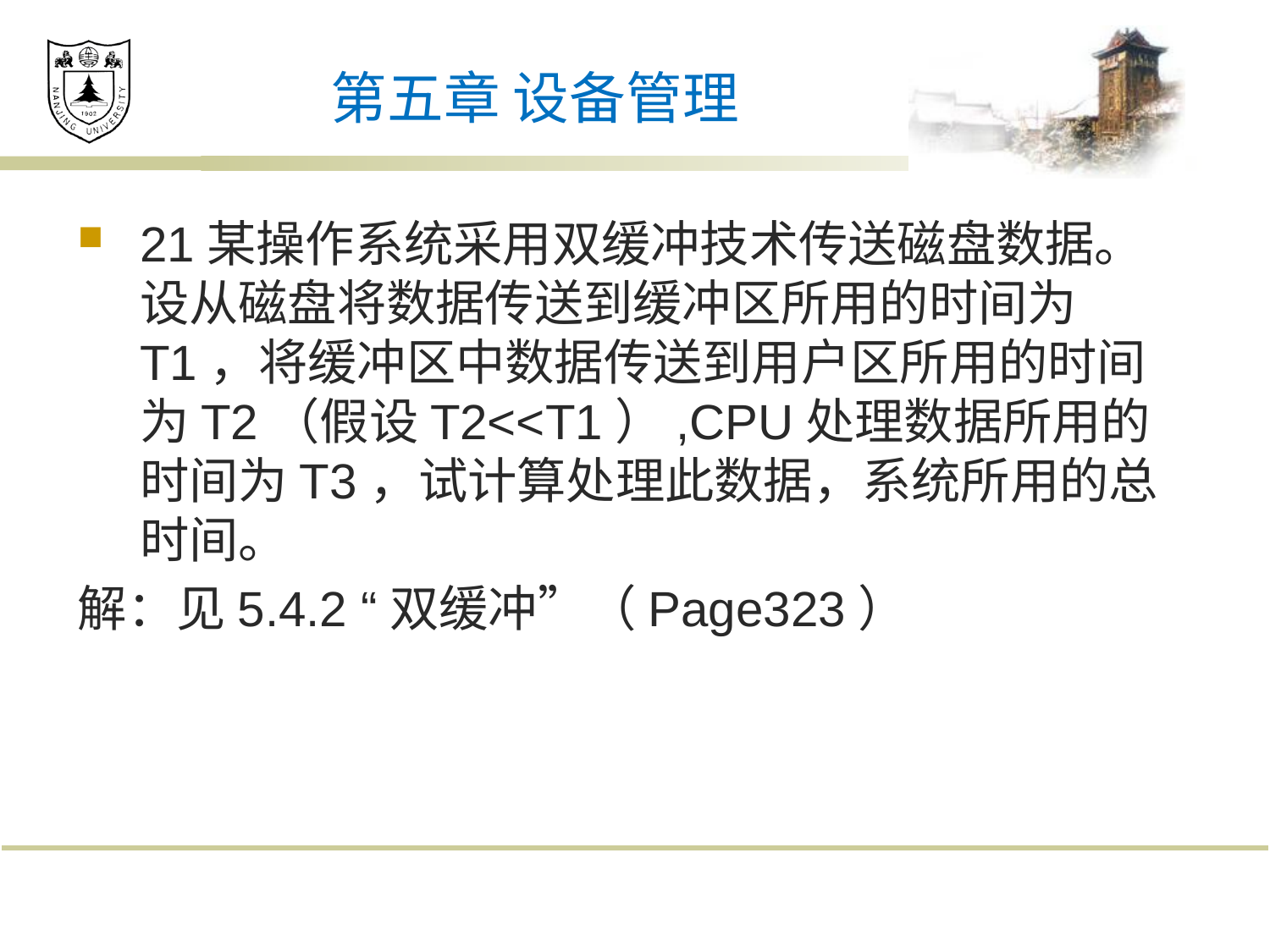

# 第五章 设备管理
21某操作系统采用双缓冲技术传送磁盘数据。设从磁盘将数据传送到缓冲区所用的时间为T1，将缓冲区中数据传送到用户区所用的时间为T2（假设T2<<T1）,CPU处理数据所用的时间为T3，试计算处理此数据，系统所用的总时间。
解：见5.4.2 “双缓冲”（Page323）